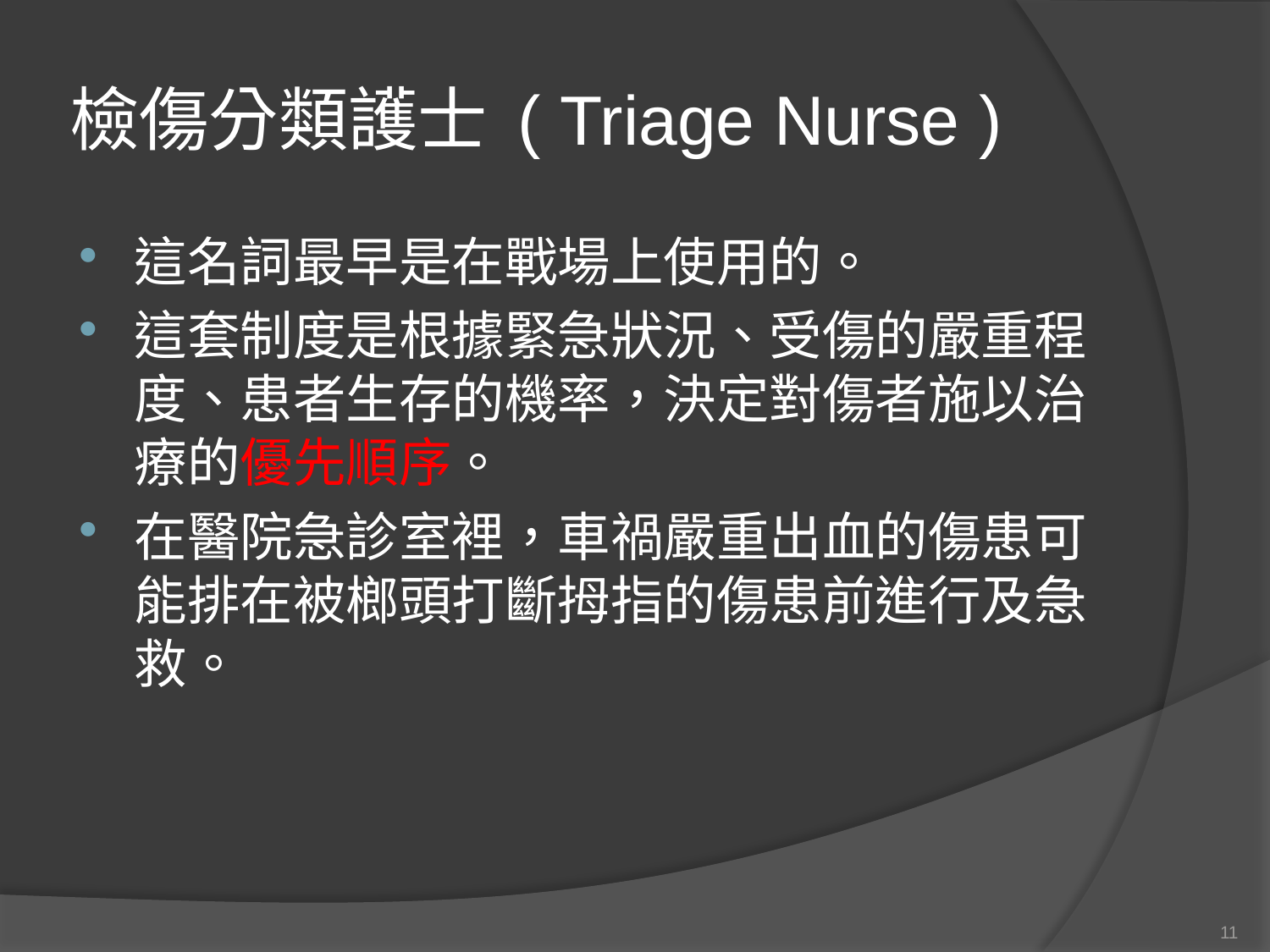

# 檢傷分類護士 ( Triage Nurse )
這名詞最早是在戰場上使用的。
這套制度是根據緊急狀況、受傷的嚴重程度、患者生存的機率，決定對傷者施以治療的優先順序。
在醫院急診室裡，車禍嚴重出血的傷患可能排在被榔頭打斷拇指的傷患前進行及急救。

11